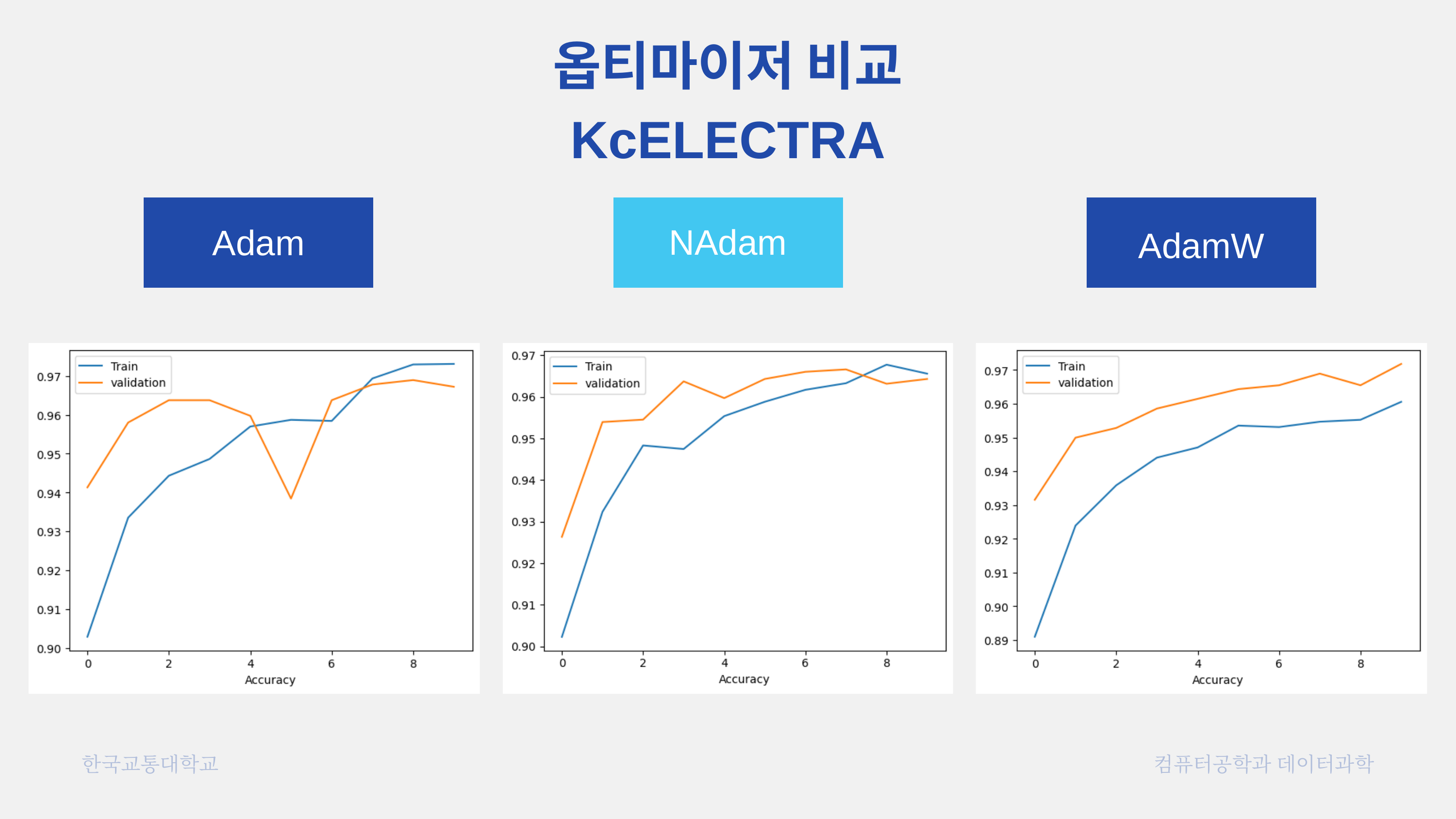

옵티마이저 비교
KcELECTRA

NAdam
Adam
AdamW

한국교통대학교
컴퓨터공학과 데이터과학